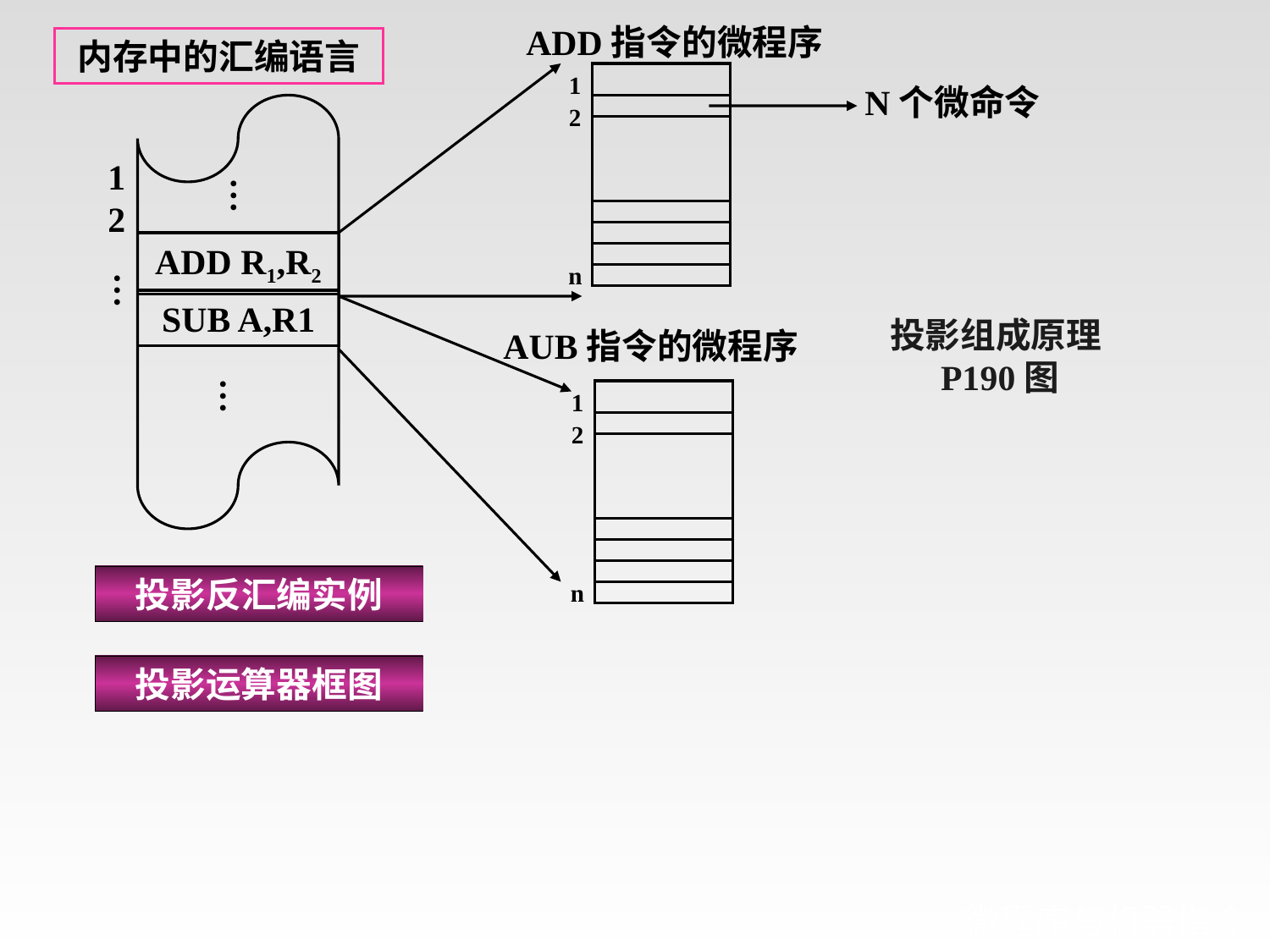

ADD指令的微程序
内存中的汇编语言

…
1
2
…
ADD R1,R2
SUB A,R1
…

1

2

n

N个微命令

1

2

n
投影组成原理P190图
AUB指令的微程序
投影反汇编实例
投影运算器框图
# 微程序与机器指令